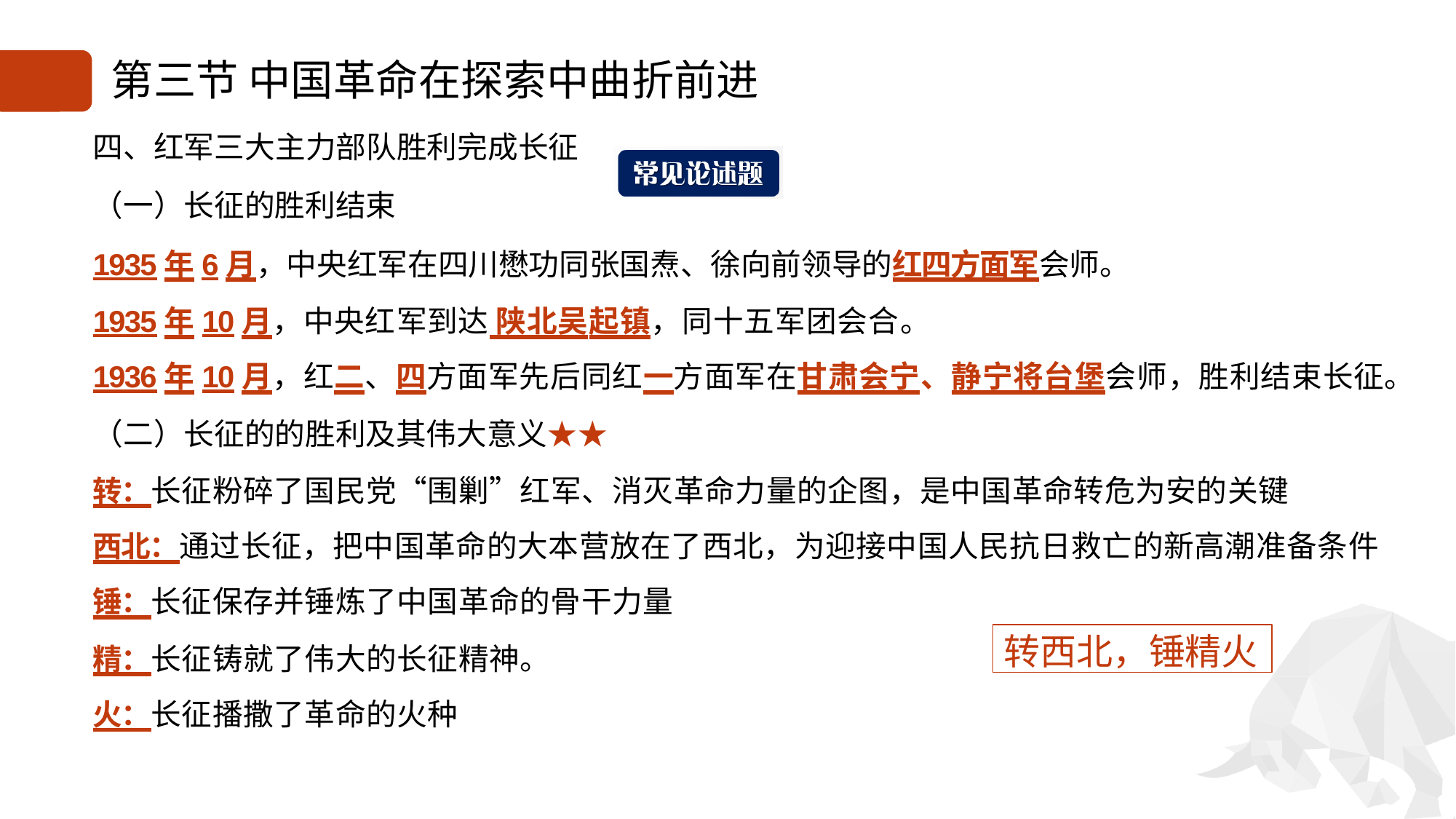

# 第三节 中国革命在探索中曲折前进
四、红军三大主力部队胜利完成长征
（一）长征的胜利结束
1935年6月，中央红军在四川懋功同张国焘、徐向前领导的红四方面军会师。
1935年10月，中央红军到达 陕北吴起镇，同十五军团会合。
1936年10月，红二、四方面军先后同红一方面军在甘肃会宁、静宁将台堡会师，胜利结束长征。
（二）长征的的胜利及其伟大意义★★
转：长征粉碎了国民党“围剿”红军、消灭革命力量的企图，是中国革命转危为安的关键
西北：通过长征，把中国革命的大本营放在了西北，为迎接中国人民抗日救亡的新高潮准备条件
锤：长征保存并锤炼了中国革命的骨干力量
精：长征铸就了伟大的长征精神。
火：长征播撒了革命的火种

转西北，锤精火